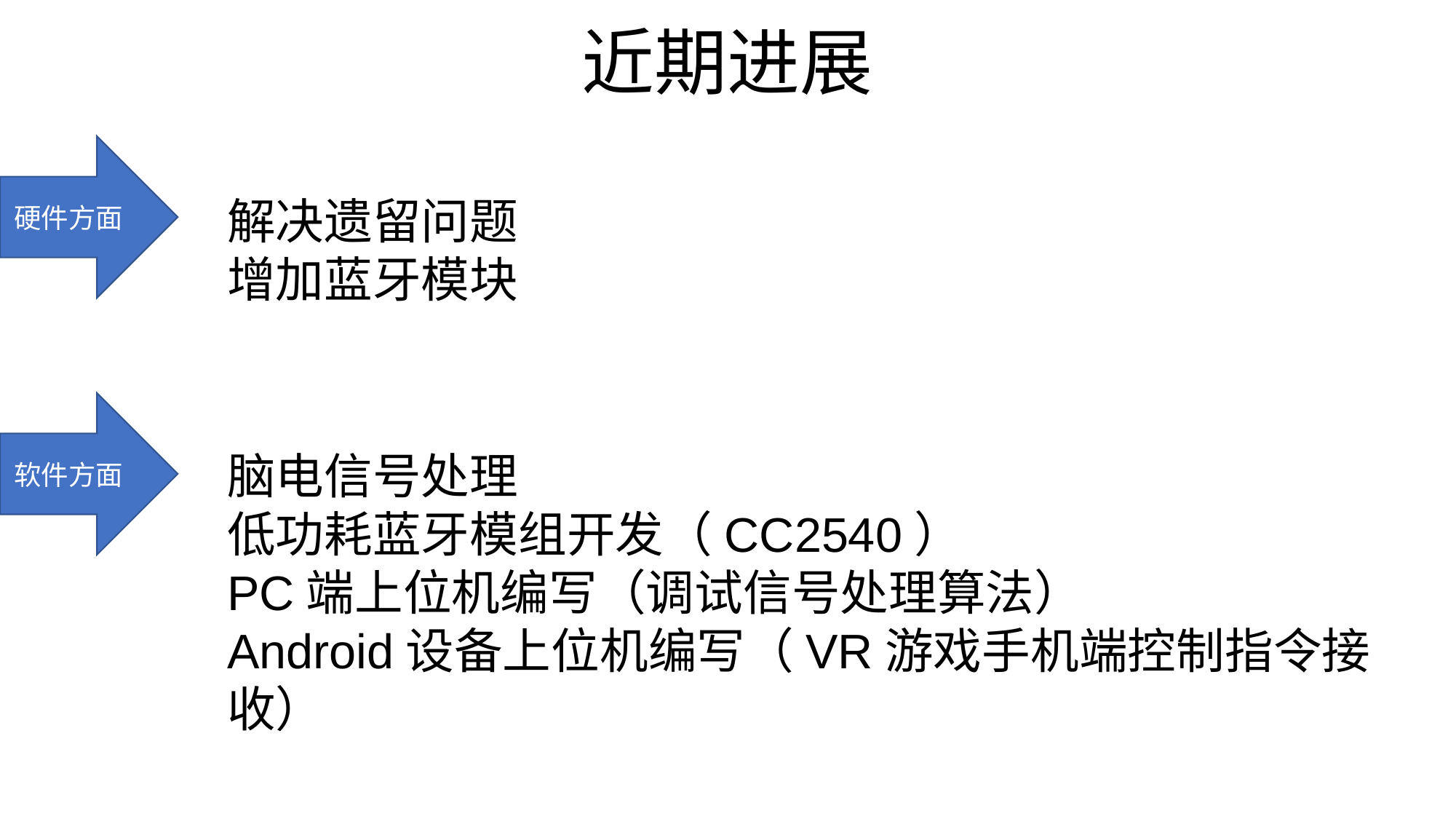

近期进展
硬件方面
解决遗留问题
增加蓝牙模块

软件方面
脑电信号处理
低功耗蓝牙模组开发（CC2540）
PC端上位机编写（调试信号处理算法）
Android设备上位机编写（VR游戏手机端控制指令接收）